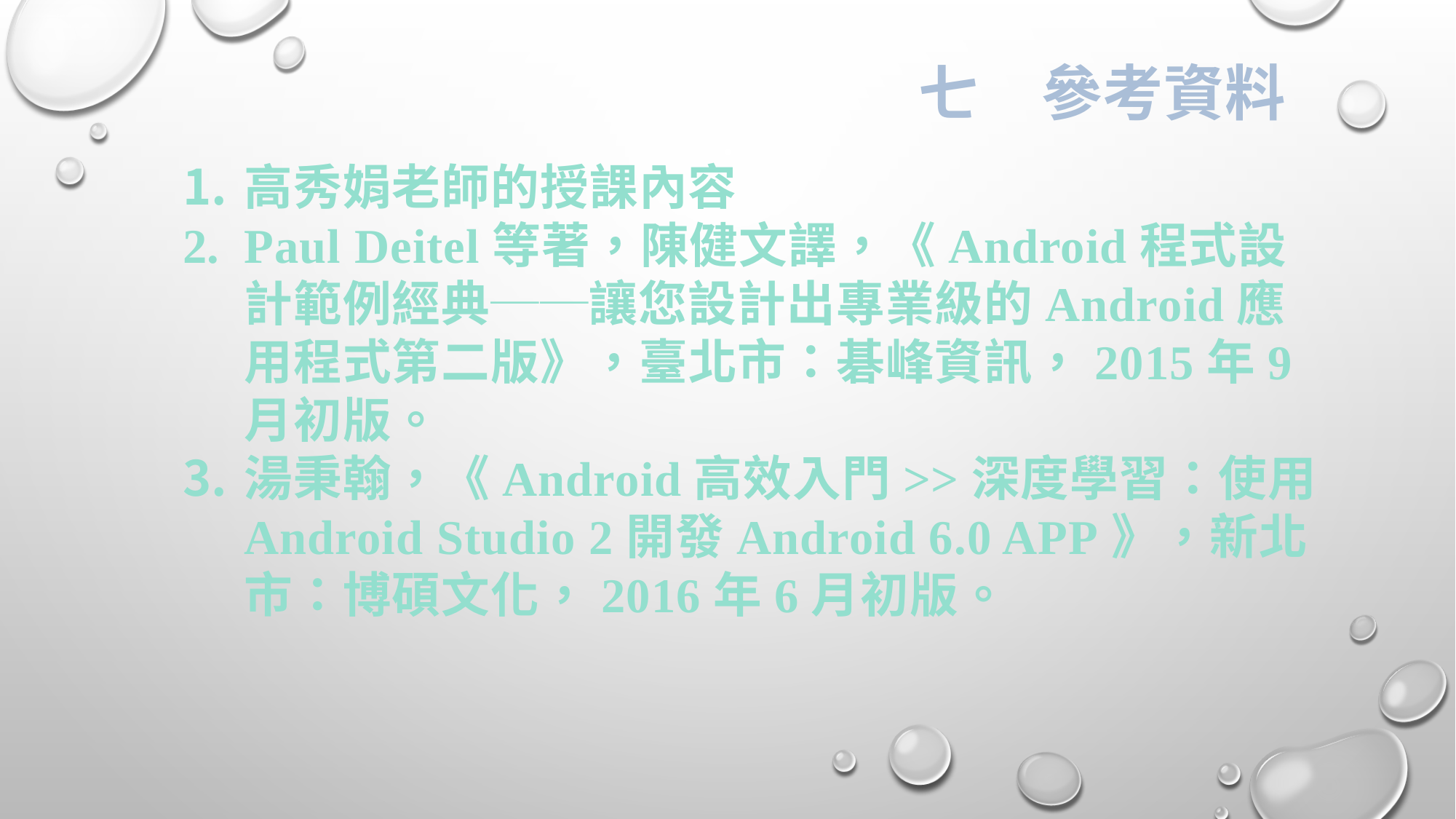

七　參考資料
高秀娟老師的授課內容
Paul Deitel等著，陳健文譯，《Android程式設計範例經典──讓您設計出專業級的Android應用程式第二版》，臺北市：碁峰資訊，2015年9月初版。
湯秉翰，《Android高效入門>>深度學習：使用Android Studio 2開發Android 6.0 APP》，新北市：博碩文化，2016年6月初版。